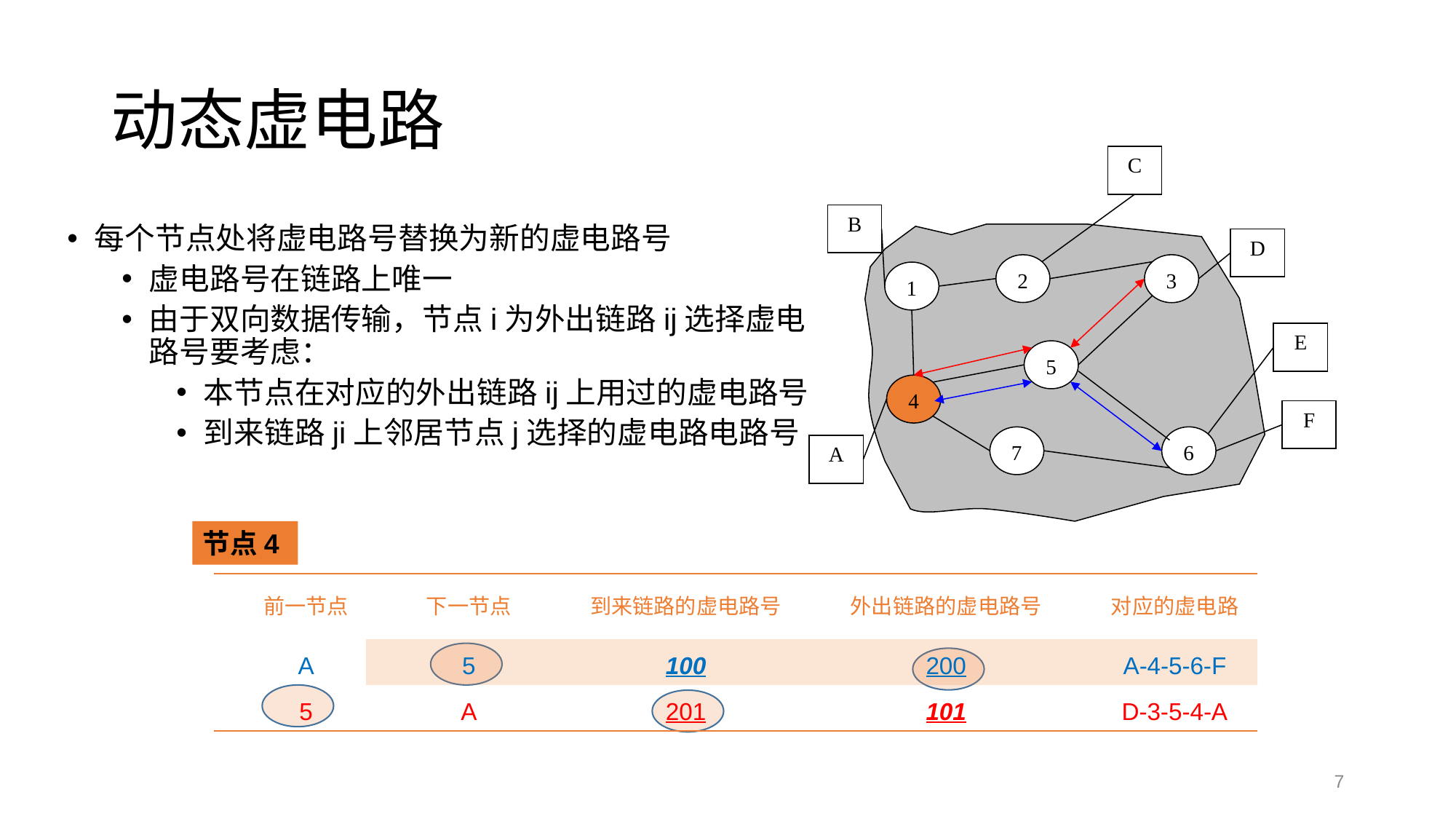

# 动态虚电路
C
B

D
2
3
1
E
5
4
F
7
6
A
每个节点处将虚电路号替换为新的虚电路号
虚电路号在链路上唯一
由于双向数据传输，节点i为外出链路ij选择虚电路号要考虑：
本节点在对应的外出链路ij上用过的虚电路号
到来链路ji上邻居节点j选择的虚电路电路号
节点4
| 前一节点 | 下一节点 | 到来链路的虚电路号 | 外出链路的虚电路号 | 对应的虚电路 |
| --- | --- | --- | --- | --- |
| A | 5 | 100 | 200 | A-4-5-6-F |
| 5 | A | 201 | 101 | D-3-5-4-A |

7